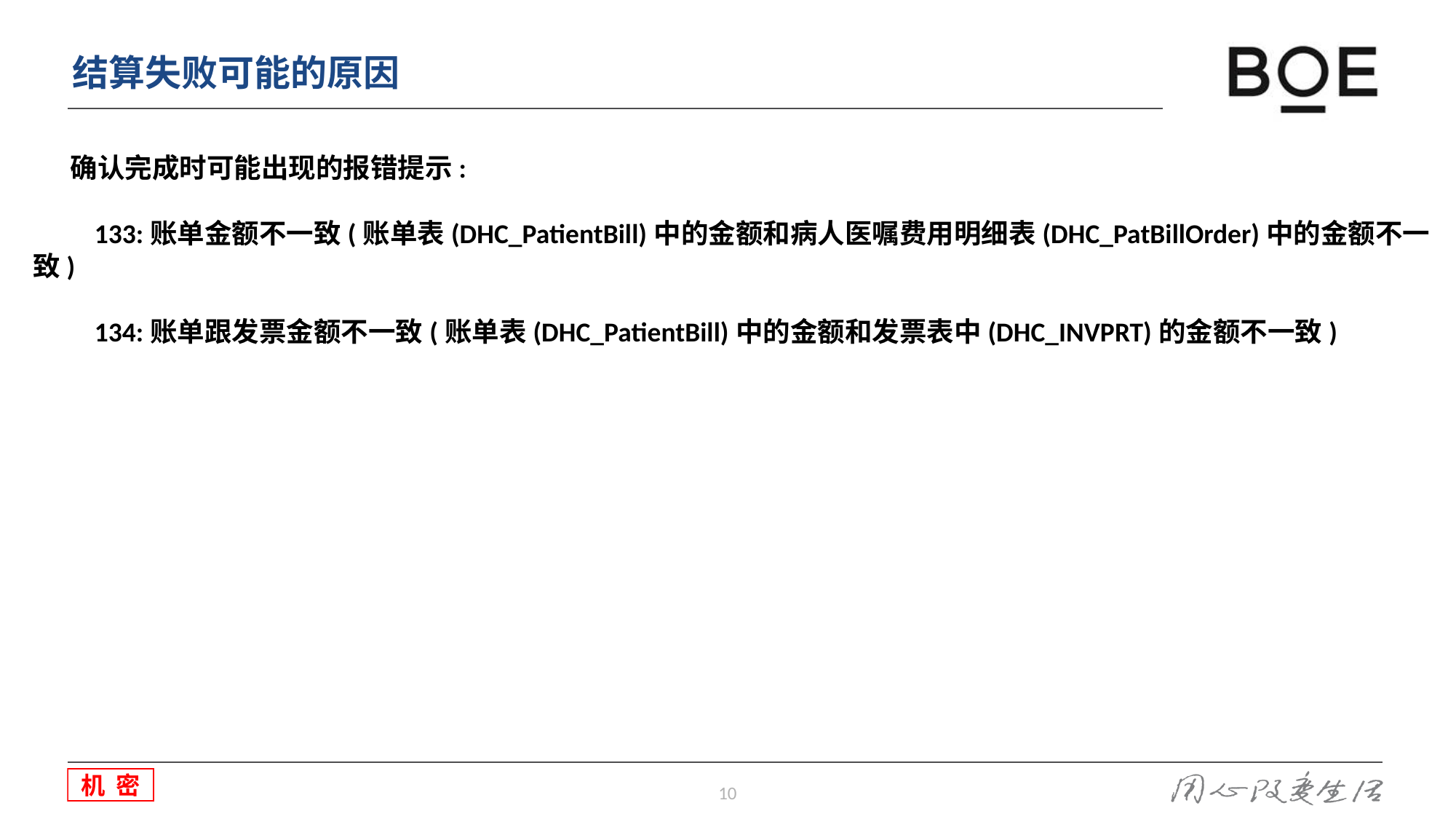

结算失败可能的原因
     确认完成时可能出现的报错提示:
          133:账单金额不一致(账单表(DHC_PatientBill)中的金额和病人医嘱费用明细表(DHC_PatBillOrder)中的金额不一致)
          134:账单跟发票金额不一致(账单表(DHC_PatientBill)中的金额和发票表中(DHC_INVPRT)的金额不一致)
10